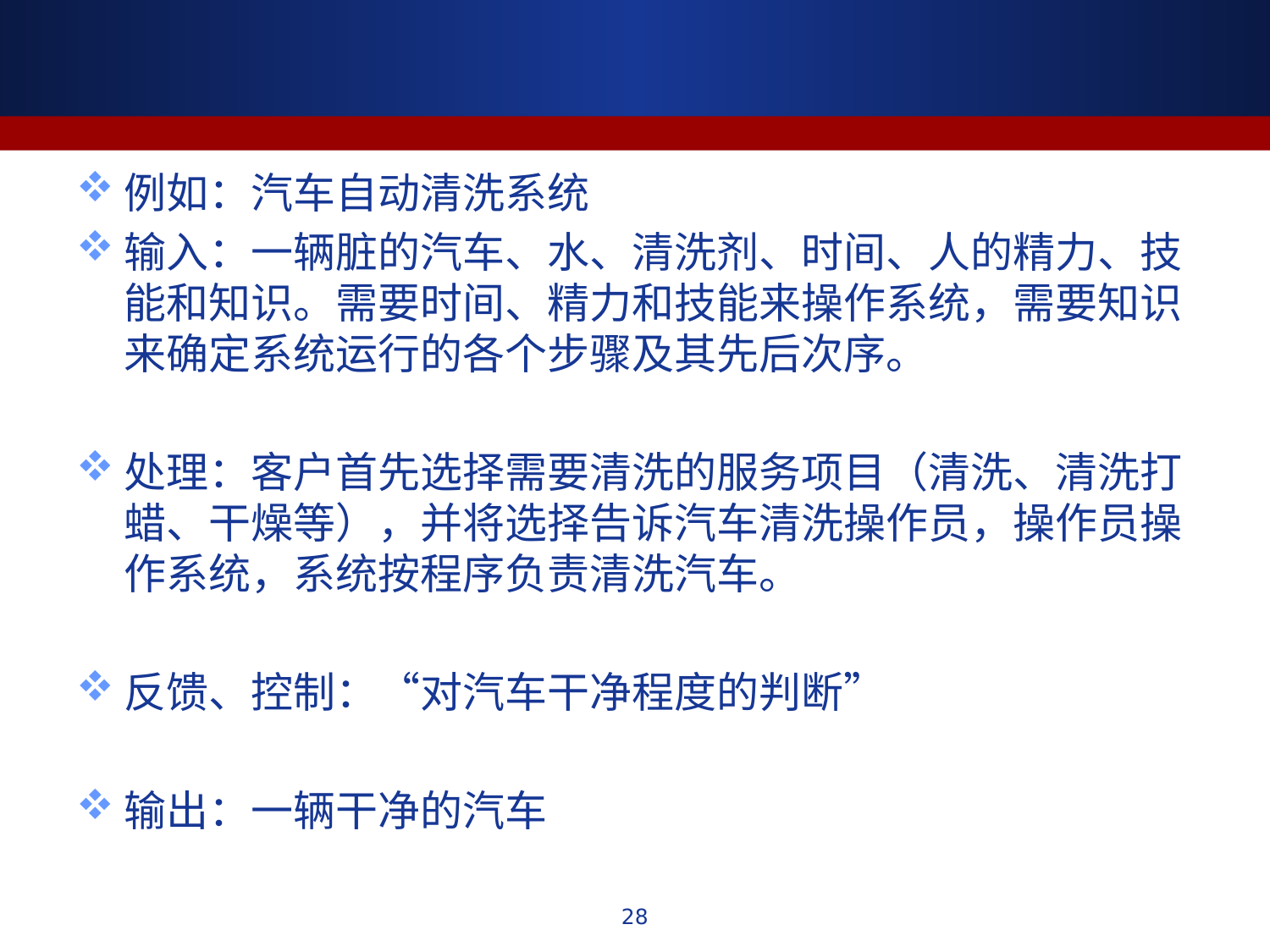

#
例如：汽车自动清洗系统
输入：一辆脏的汽车、水、清洗剂、时间、人的精力、技能和知识。需要时间、精力和技能来操作系统，需要知识来确定系统运行的各个步骤及其先后次序。

处理：客户首先选择需要清洗的服务项目（清洗、清洗打蜡、干燥等），并将选择告诉汽车清洗操作员，操作员操作系统，系统按程序负责清洗汽车。

反馈、控制：“对汽车干净程度的判断”

输出：一辆干净的汽车

28